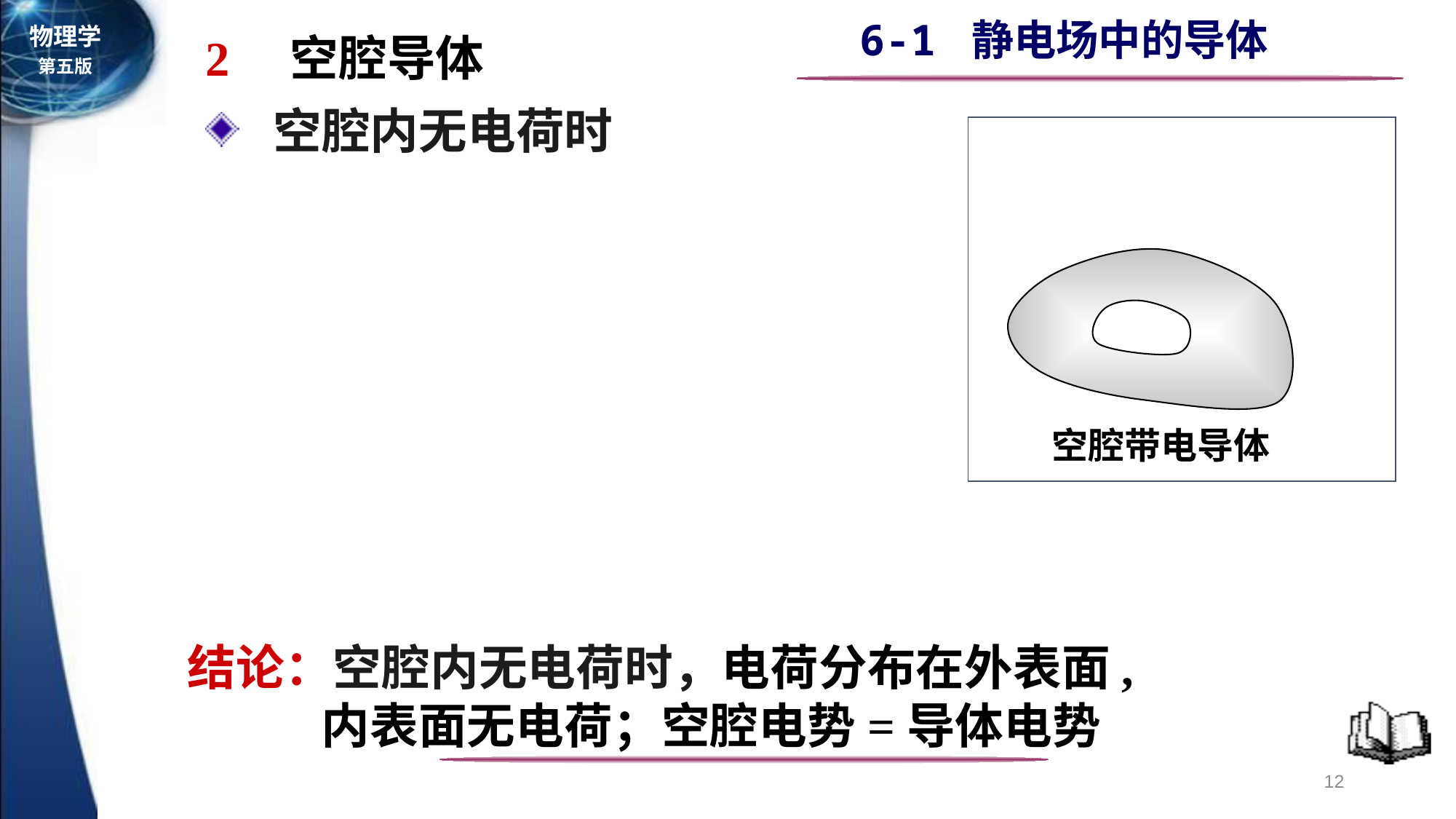

2　空腔导体
  空腔内无电荷时

空腔带电导体
 结论：空腔内无电荷时，电荷分布在外表面,　　　 内表面无电荷；空腔电势=导体电势
12